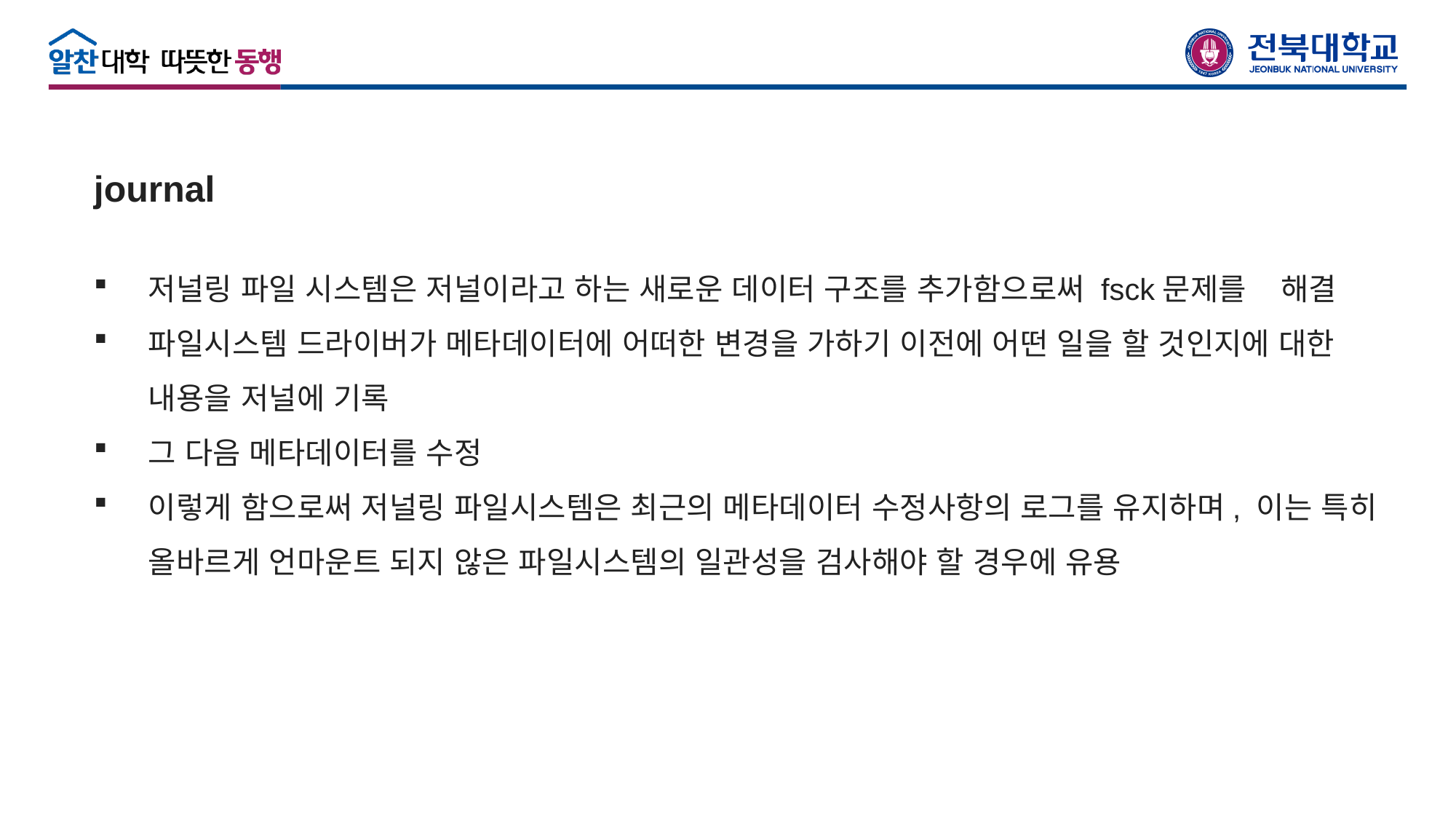

journal
저널링 파일 시스템은 저널이라고 하는 새로운 데이터 구조를 추가함으로써 fsck문제를    해결
파일시스템 드라이버가 메타데이터에 어떠한 변경을 가하기 이전에 어떤 일을 할 것인지에 대한 내용을 저널에 기록
그 다음 메타데이터를 수정
이렇게 함으로써 저널링 파일시스템은 최근의 메타데이터 수정사항의 로그를 유지하며, 이는 특히 올바르게 언마운트 되지 않은 파일시스템의 일관성을 검사해야 할 경우에 유용